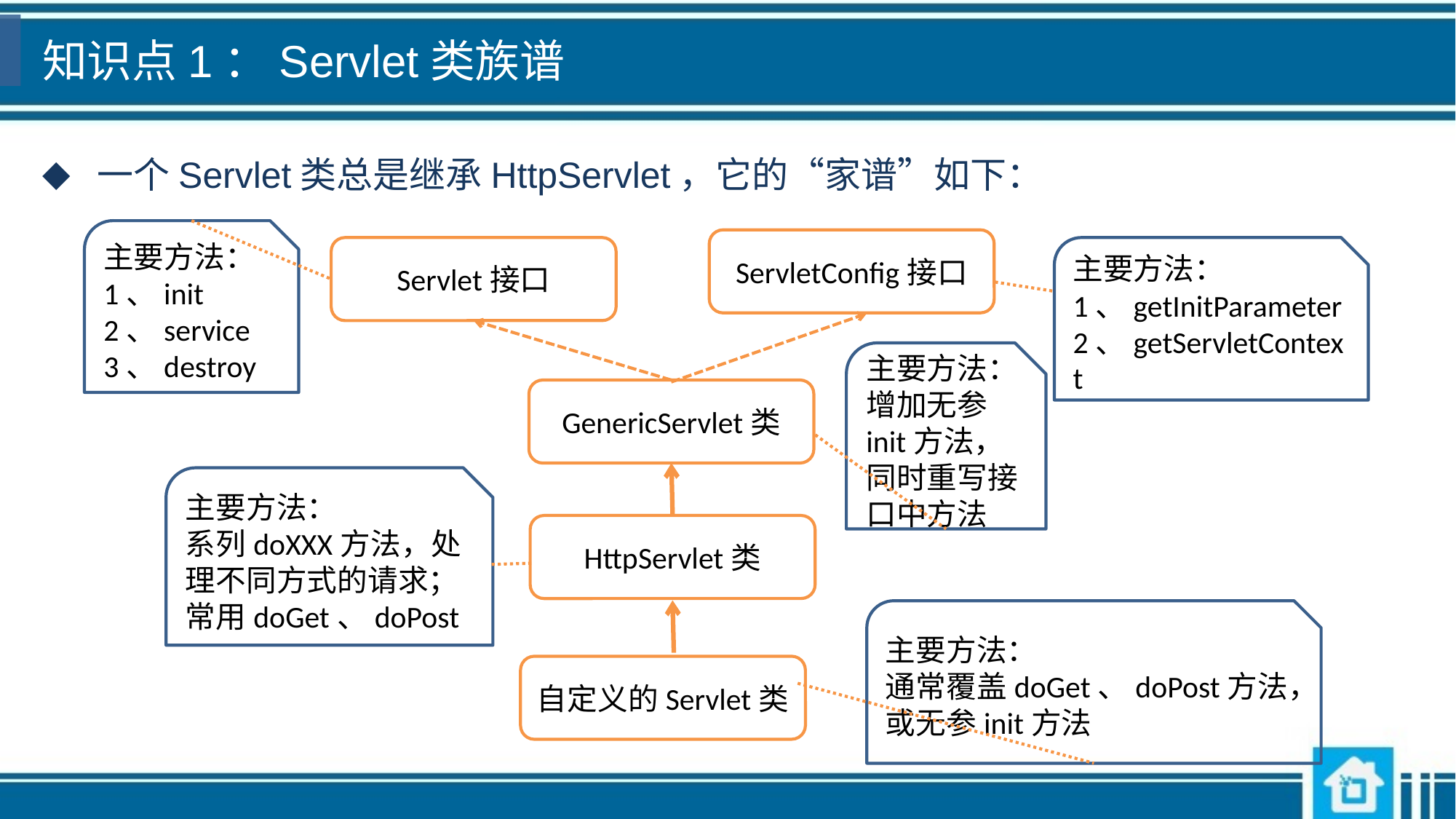

# 知识点1：Servlet类族谱
一个Servlet类总是继承HttpServlet，它的“家谱”如下：
主要方法：
1、init
2、service
3、destroy
ServletConfig接口
Servlet接口
主要方法：
1、getInitParameter
2、getServletContext
主要方法：
增加无参init方法，同时重写接口中方法
GenericServlet类
主要方法：
系列doXXX方法，处理不同方式的请求；常用doGet、doPost
HttpServlet类
主要方法：
通常覆盖doGet、doPost方法，或无参init方法
自定义的Servlet类